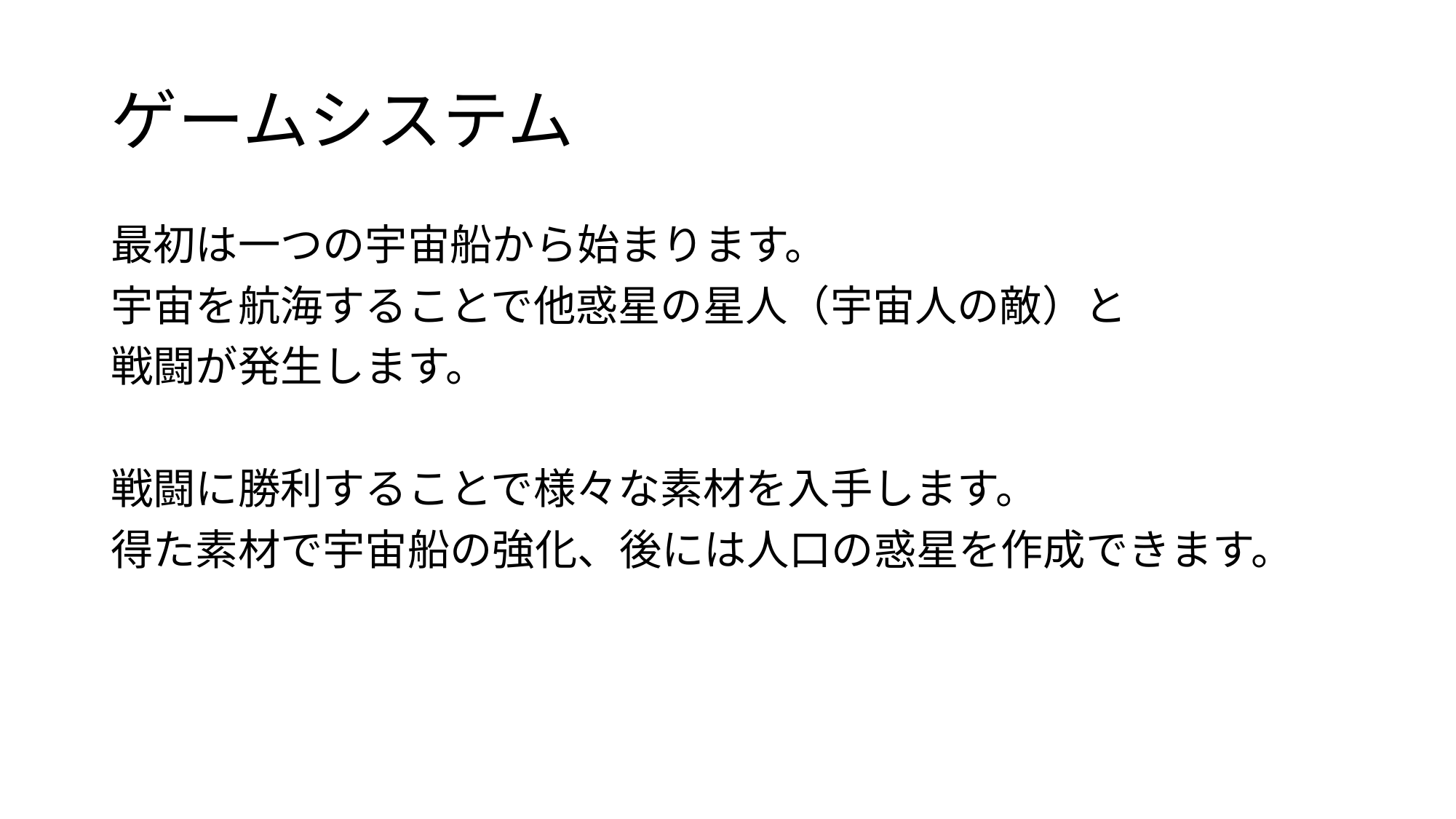

# ゲームシステム
最初は一つの宇宙船から始まります。
宇宙を航海することで他惑星の星人（宇宙人の敵）と
戦闘が発生します。

戦闘に勝利することで様々な素材を入手します。
得た素材で宇宙船の強化、後には人口の惑星を作成できます。